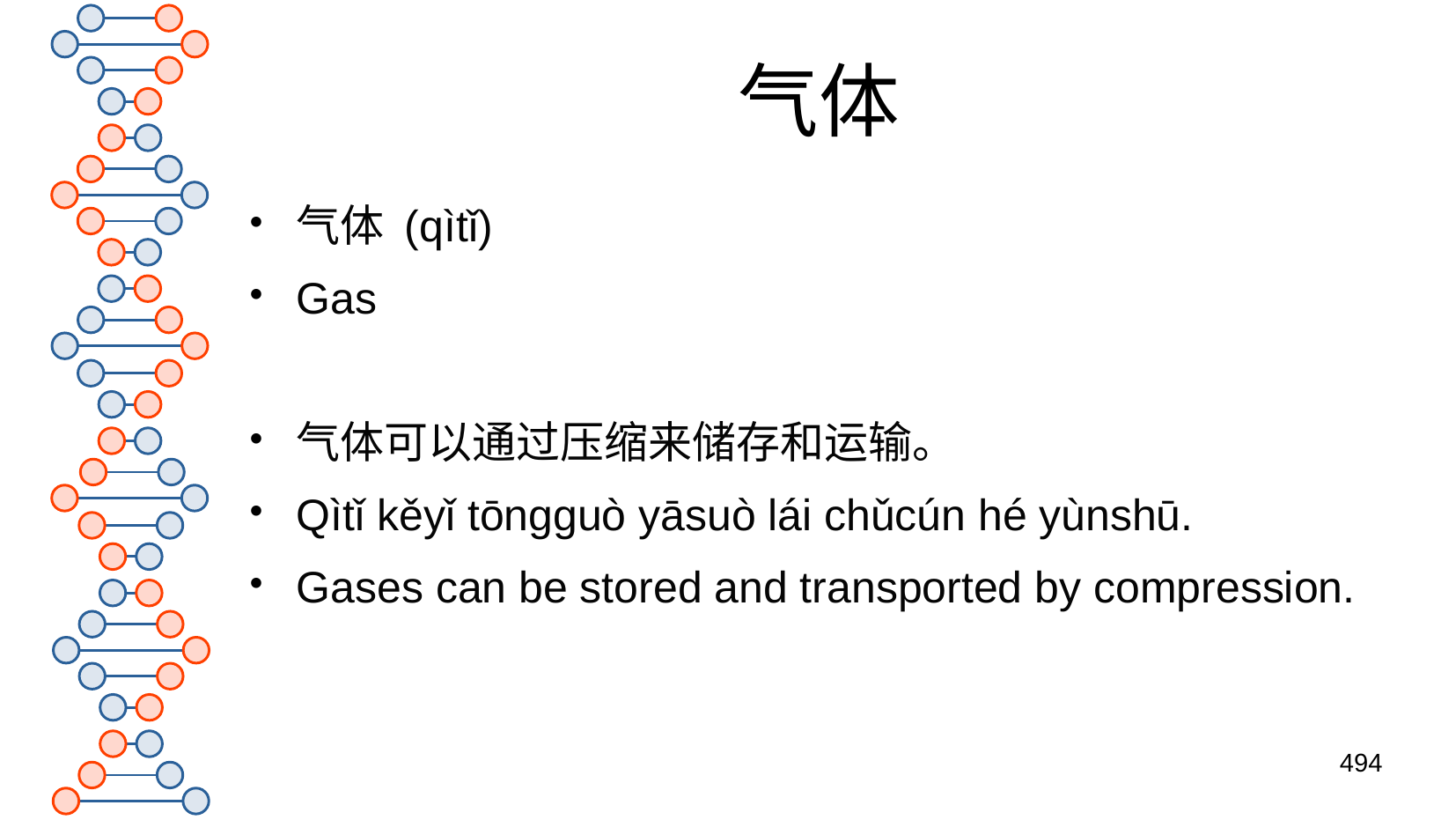

# 气体
气体 (qìtǐ)
Gas

气体可以通过压缩来储存和运输。
Qìtǐ kěyǐ tōngguò yāsuò lái chǔcún hé yùnshū.
Gases can be stored and transported by compression.

494